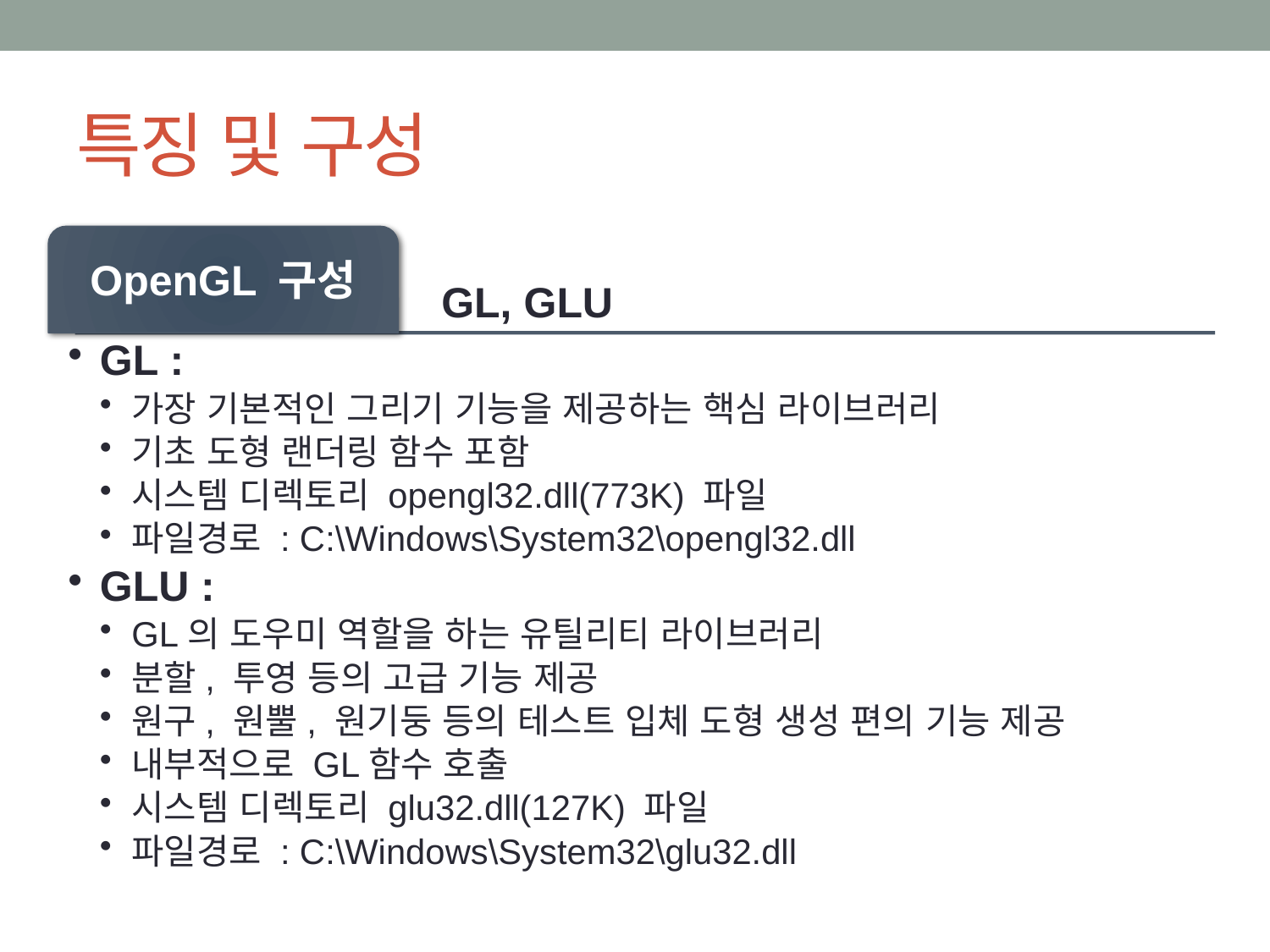

# 특징 및 구성
GL, GLU
OpenGL 구성
GL :
가장 기본적인 그리기 기능을 제공하는 핵심 라이브러리
기초 도형 랜더링 함수 포함
시스템 디렉토리 opengl32.dll(773K) 파일
파일경로 : C:\Windows\System32\opengl32.dll
GLU :
GL의 도우미 역할을 하는 유틸리티 라이브러리
분할, 투영 등의 고급 기능 제공
원구, 원뿔, 원기둥 등의 테스트 입체 도형 생성 편의 기능 제공
내부적으로 GL함수 호출
시스템 디렉토리 glu32.dll(127K) 파일
파일경로 : C:\Windows\System32\glu32.dll